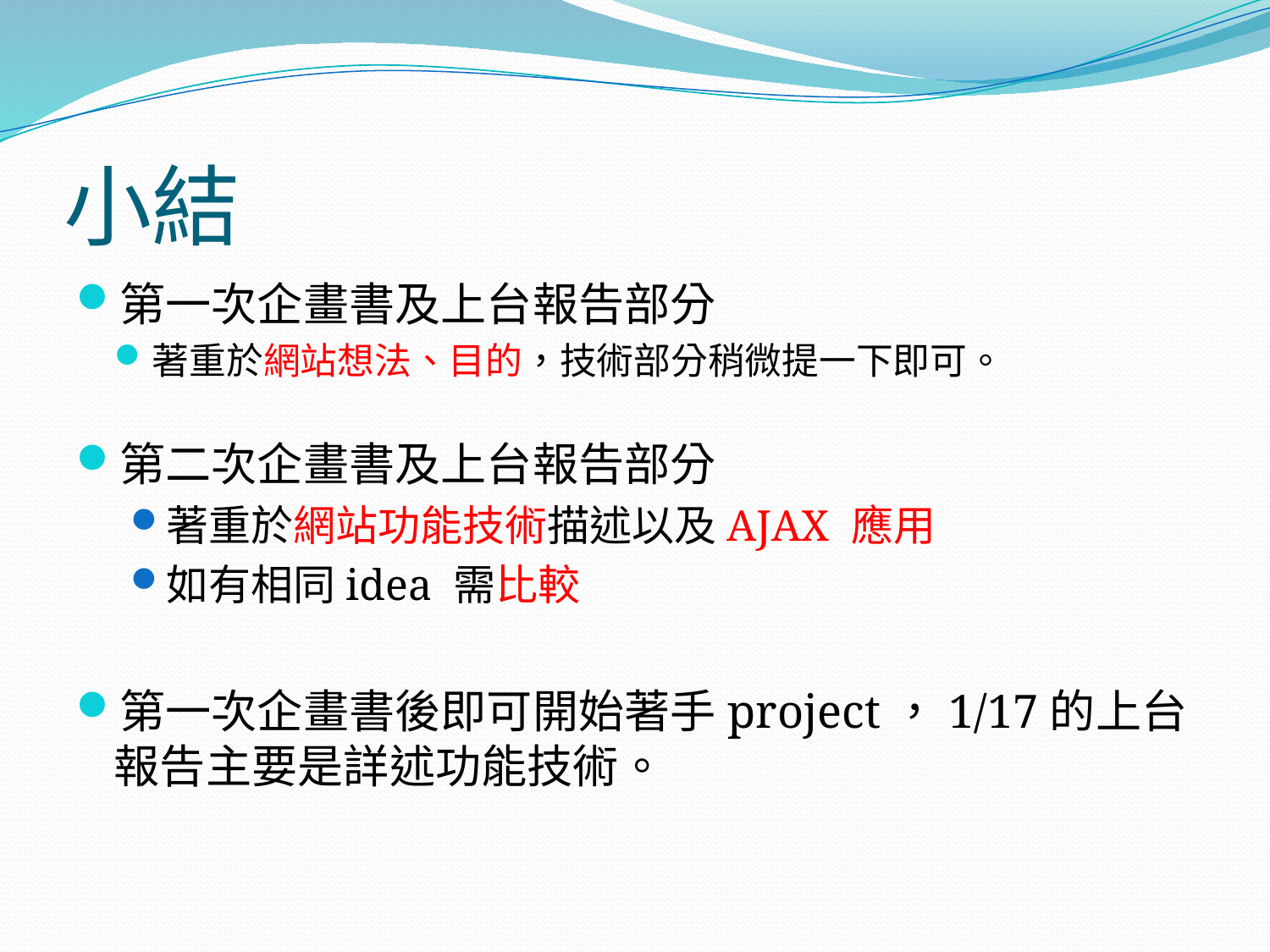

# 小結
第一次企畫書及上台報告部分
著重於網站想法、目的，技術部分稍微提一下即可。
第二次企畫書及上台報告部分
著重於網站功能技術描述以及AJAX 應用
如有相同idea 需比較

第一次企畫書後即可開始著手project，1/17的上台報告主要是詳述功能技術。